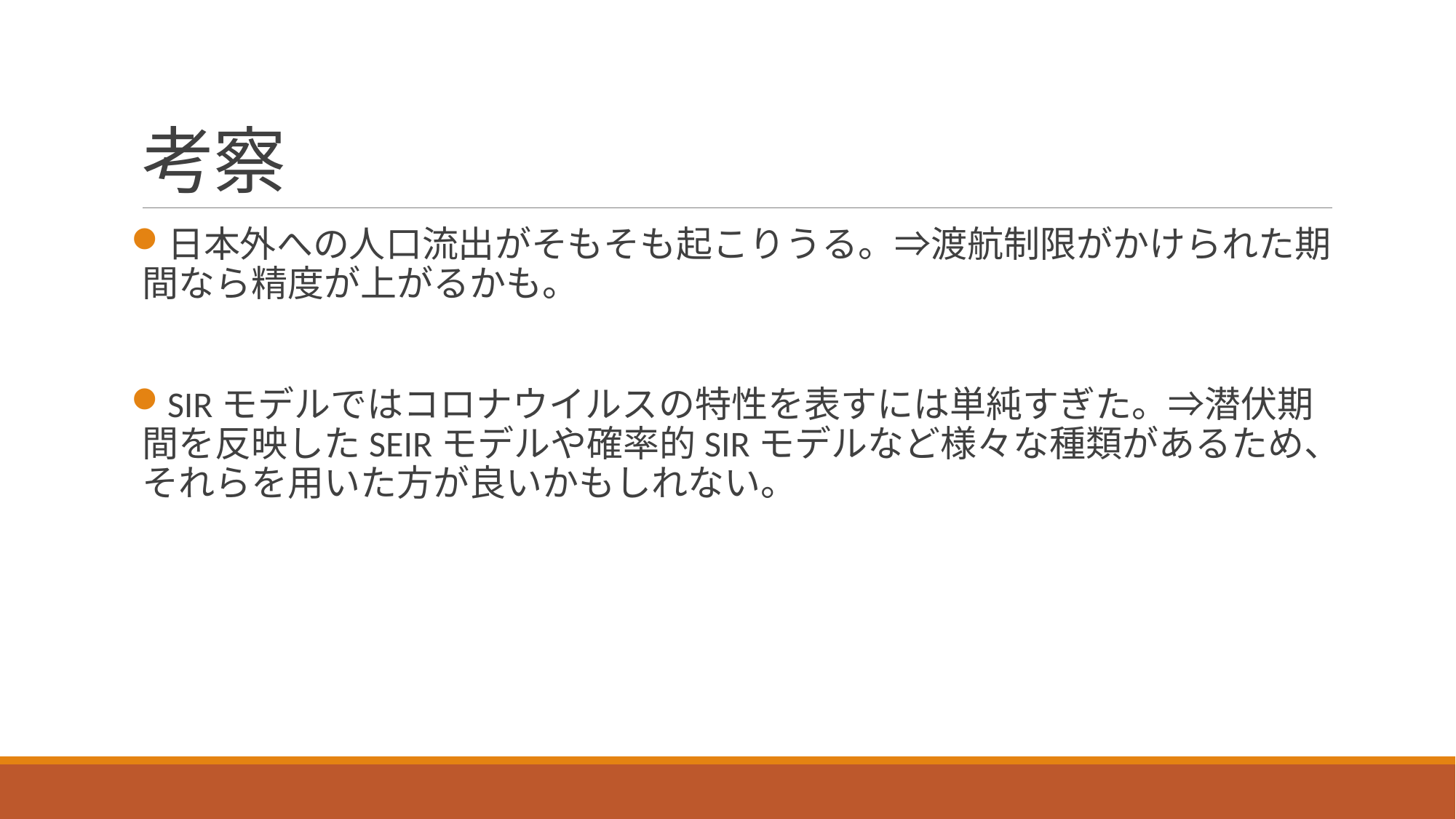

# 考察
日本外への人口流出がそもそも起こりうる。⇒渡航制限がかけられた期間なら精度が上がるかも。

SIRモデルではコロナウイルスの特性を表すには単純すぎた。⇒潜伏期間を反映したSEIRモデルや確率的SIRモデルなど様々な種類があるため、それらを用いた方が良いかもしれない。